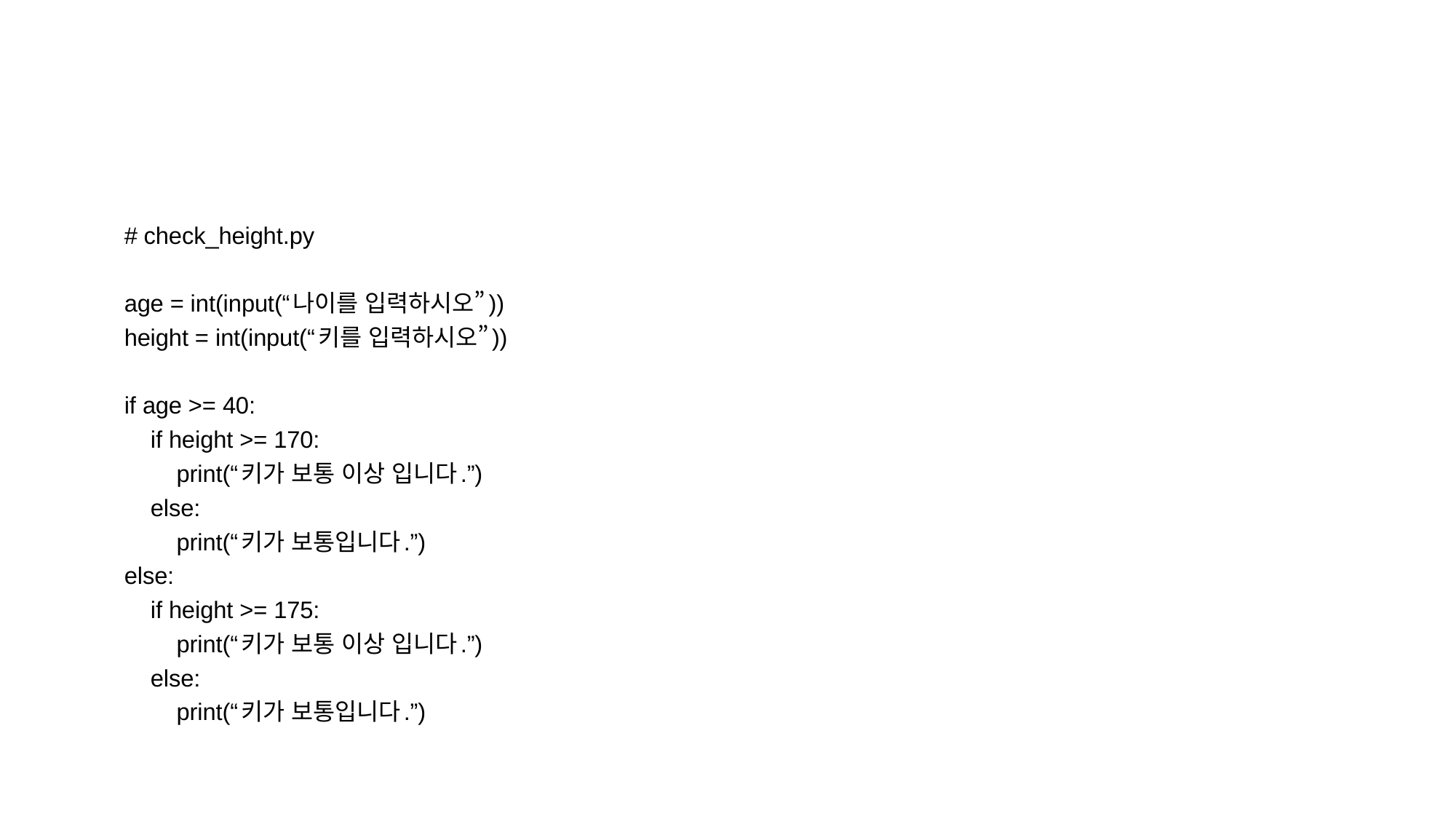

#
# check_height.py

age = int(input(“나이를 입력하시오”))
height = int(input(“키를 입력하시오”))

if age >= 40:
    if height >= 170:
        print(“키가 보통 이상 입니다.”)
    else:
        print(“키가 보통입니다.”)
else:
    if height >= 175:
        print(“키가 보통 이상 입니다.”)
    else:
        print(“키가 보통입니다.”)